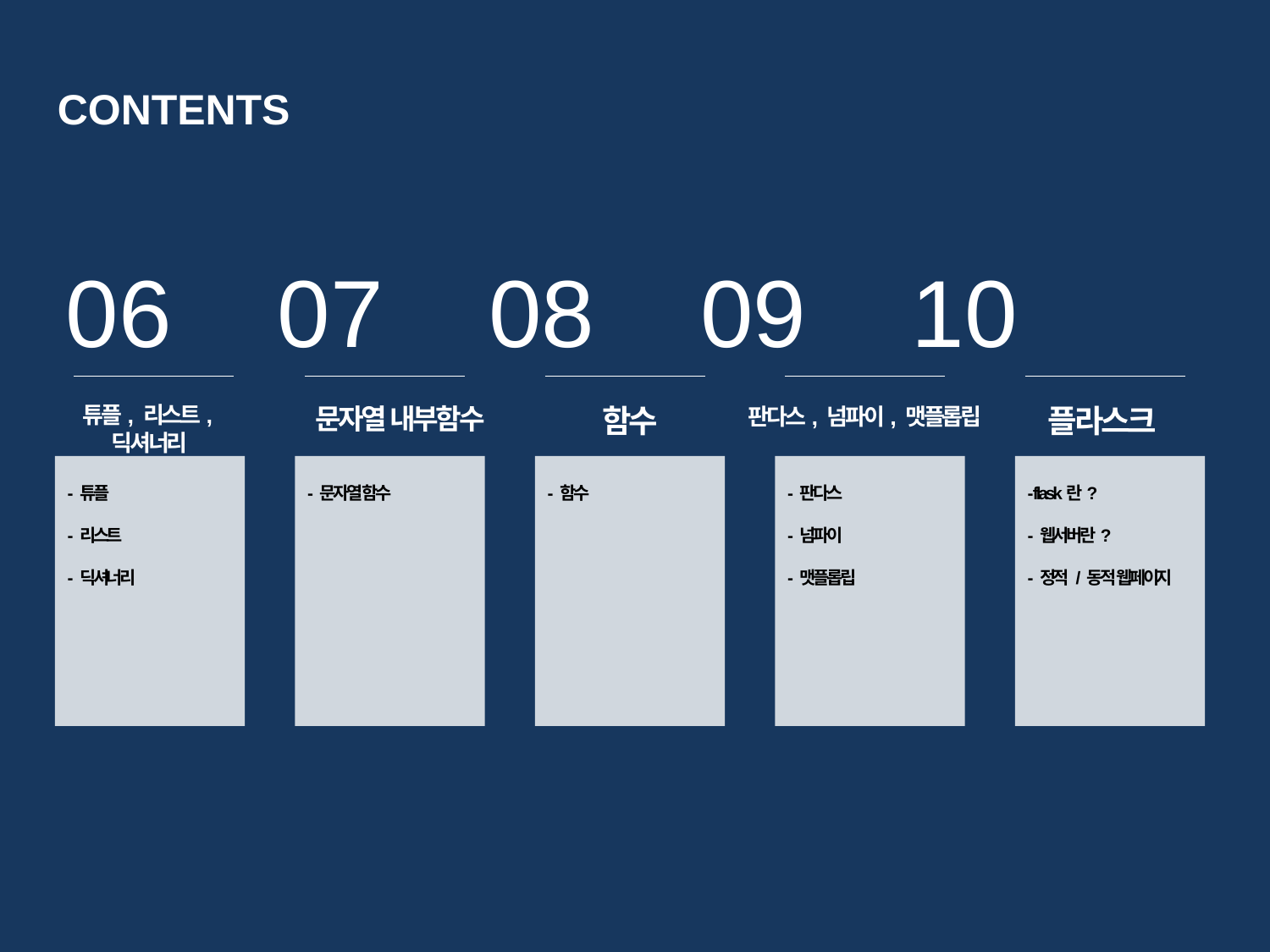

CONTENTS
06    07    08    09    10
튜플, 리스트,
딕셔너리
문자열 내부함수
함수
플라스크
판다스, 넘파이, 맷플롭립

- 튜플

- 리스트

- 딕셔너리
- 문자열 함수
- 함수
- 판다스

- 넘파이

- 맷플롭립

- flask란?

- 웹서버란?

- 정적 / 동적 웹페이지